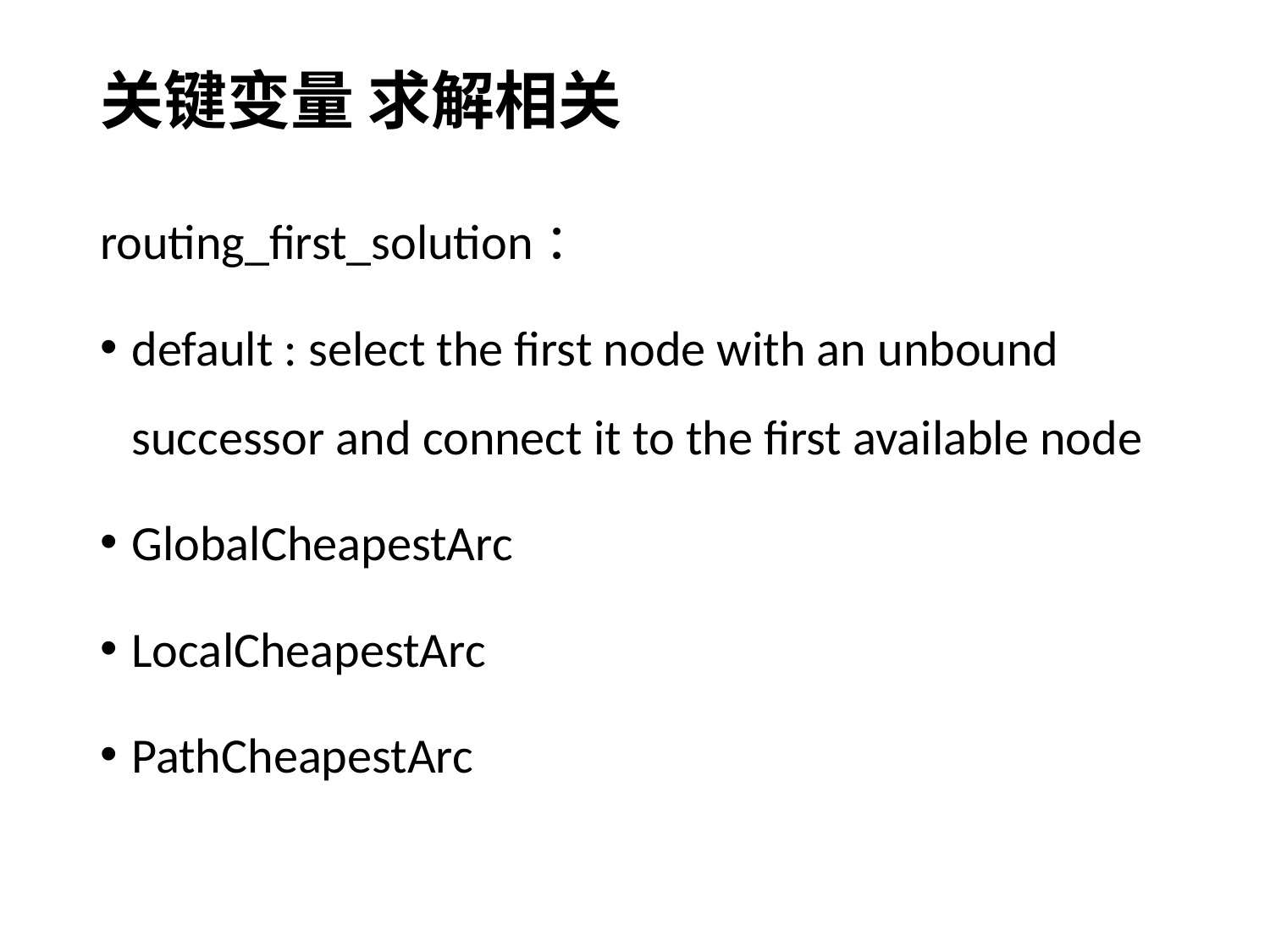

# 关键变量 求解相关
routing_first_solution：
default : select the first node with an unbound successor and connect it to the first available node
GlobalCheapestArc
LocalCheapestArc
PathCheapestArc